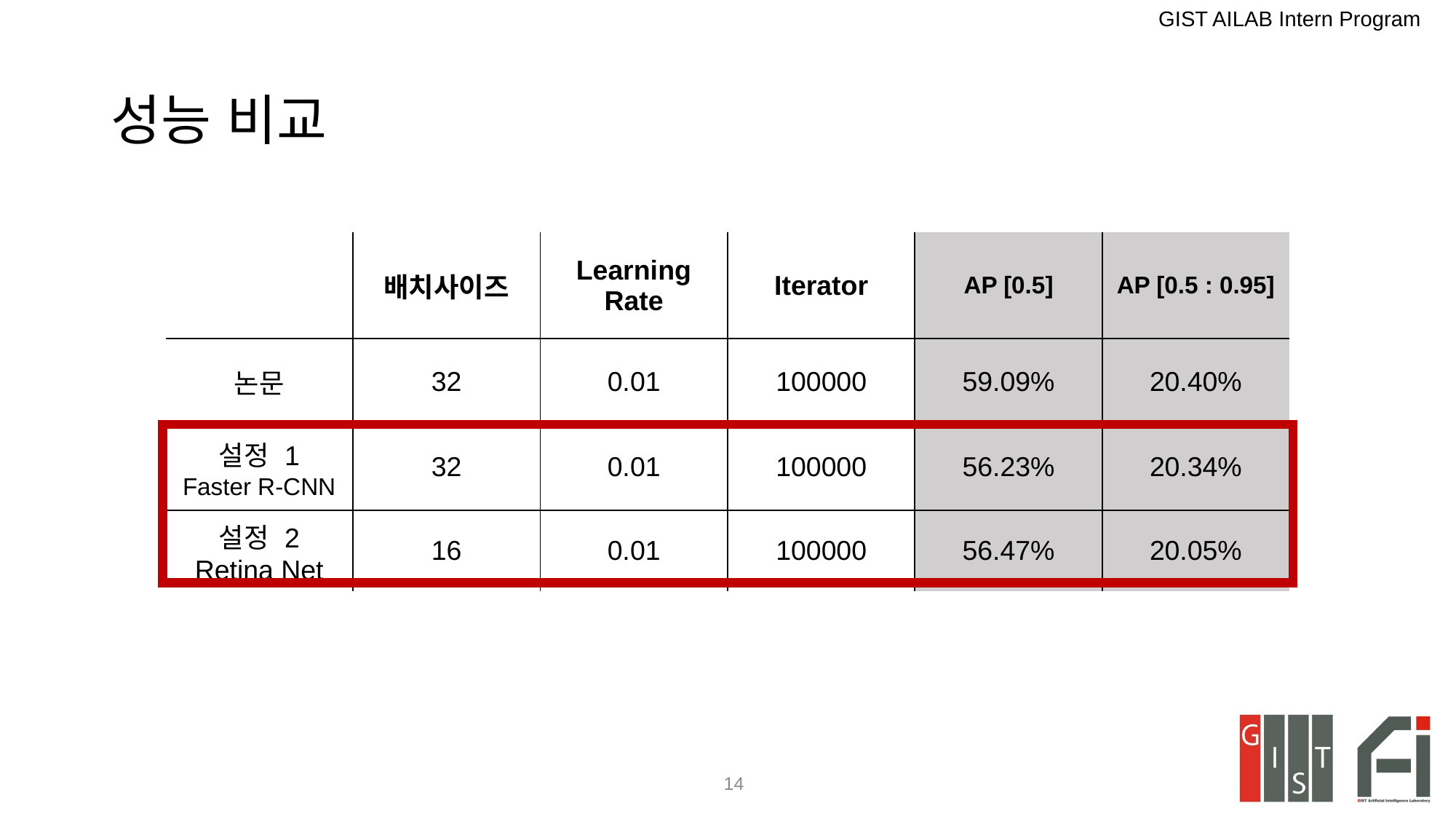

# 성능 비교
|  | 배치사이즈 | Learning Rate | Iterator | AP [0.5] | AP [0.5 : 0.95] |
| --- | --- | --- | --- | --- | --- |
| 논문 | 32 | 0.01 | 100000 | 59.09% | 20.40% |
| 설정 1 Faster R-CNN | 32 | 0.01 | 100000 | 56.23% | 20.34% |
| 설정 2 Retina Net | 16 | 0.01 | 100000 | 56.47% | 20.05% |

14